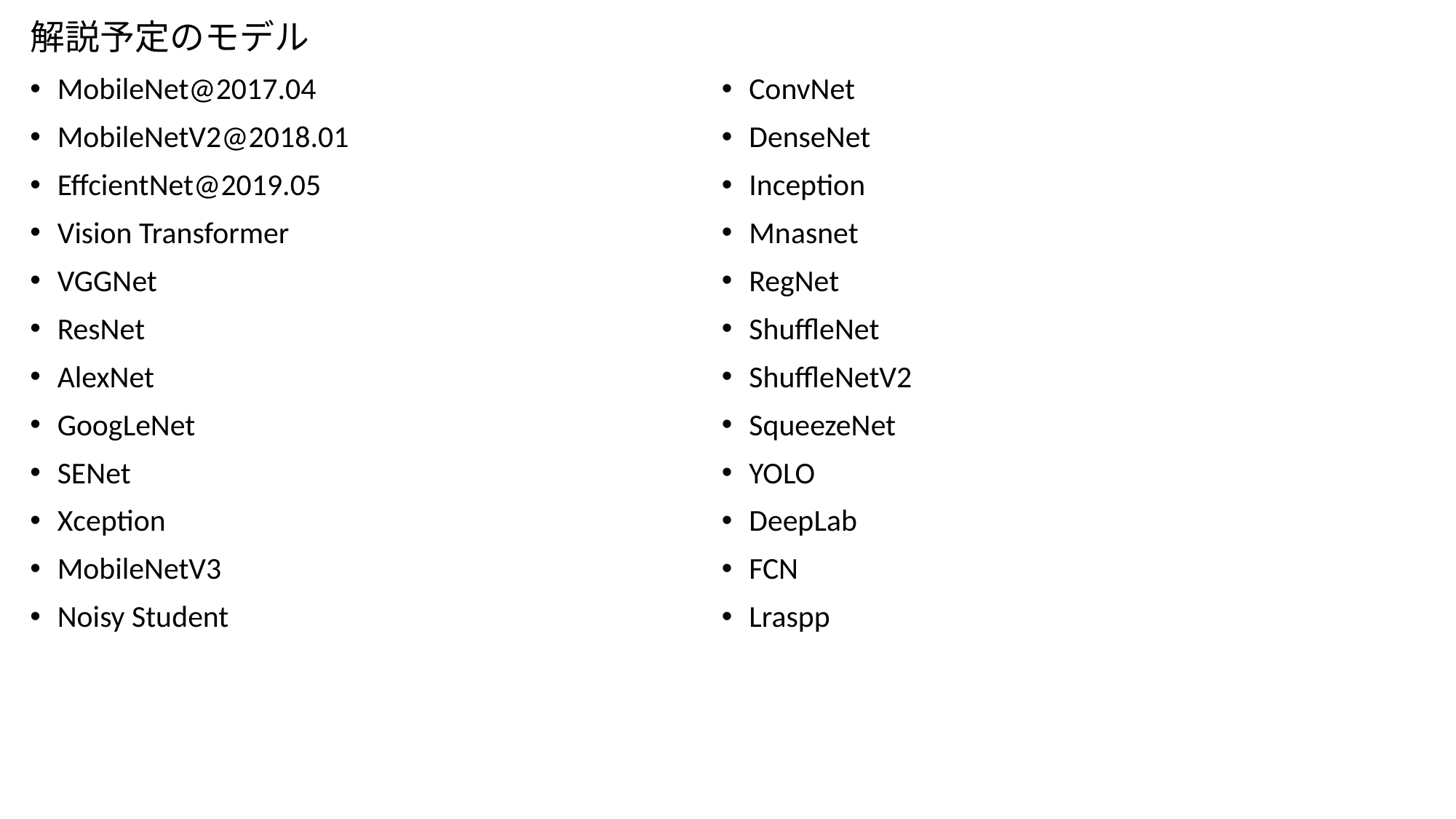

# 解説予定のモデル
MobileNet@2017.04
MobileNetV2@2018.01
EffcientNet@2019.05
Vision Transformer
VGGNet
ResNet
AlexNet
GoogLeNet
SENet
Xception
MobileNetV3
Noisy Student

ConvNet
DenseNet
Inception
Mnasnet
RegNet
ShuffleNet
ShuffleNetV2
SqueezeNet
YOLO
DeepLab
FCN
Lraspp